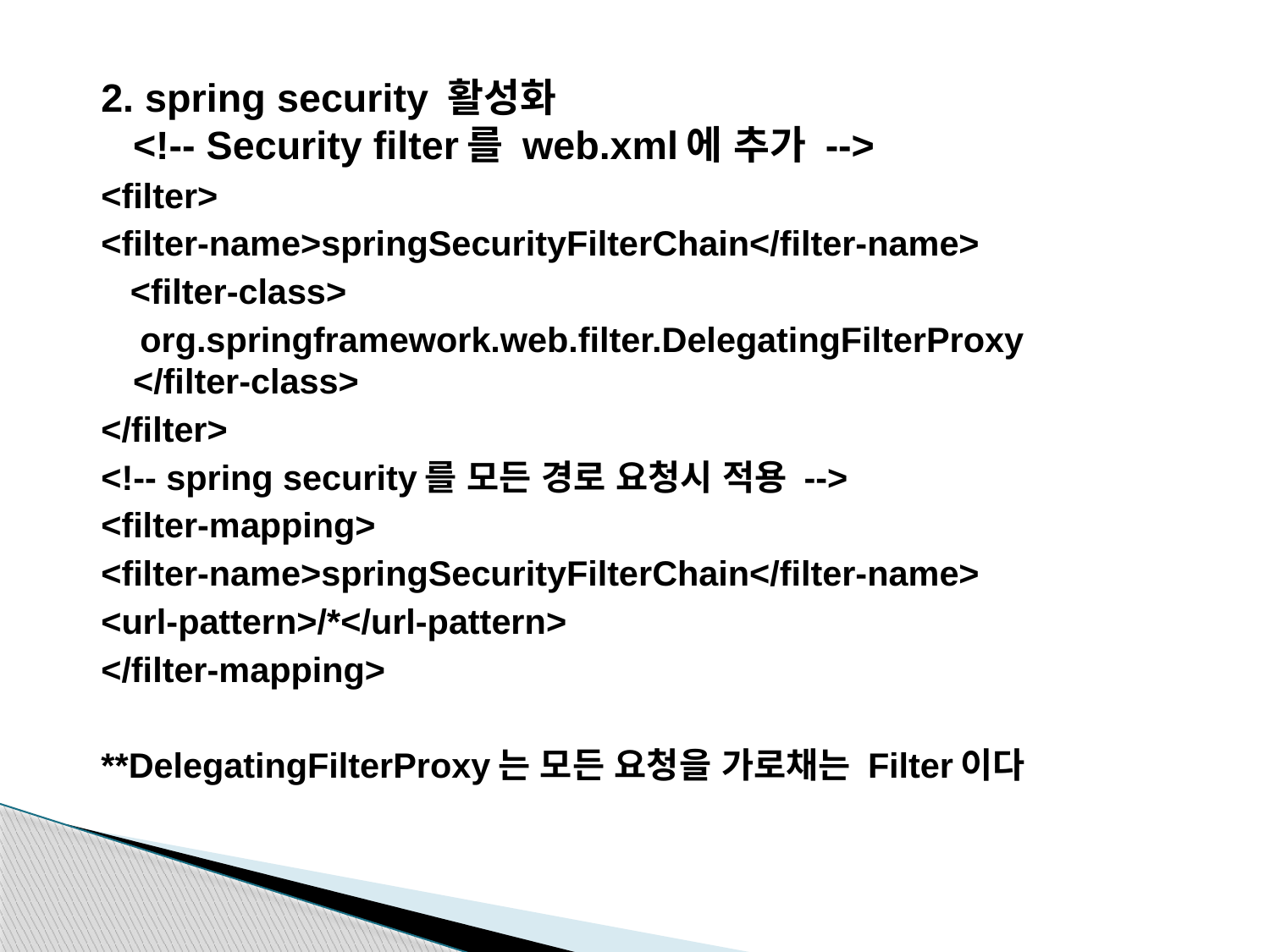

2. spring security 활성화
<!-- Security filter를 web.xml에 추가 -->
<filter>
<filter-name>springSecurityFilterChain</filter-name>
   <filter-class>
    org.springframework.web.filter.DelegatingFilterProxy
</filter-class>
</filter>
<!-- spring security를 모든 경로 요청시 적용 -->
<filter-mapping>
<filter-name>springSecurityFilterChain</filter-name>
<url-pattern>/*</url-pattern>
</filter-mapping>

**DelegatingFilterProxy는 모든 요청을 가로채는 Filter이다